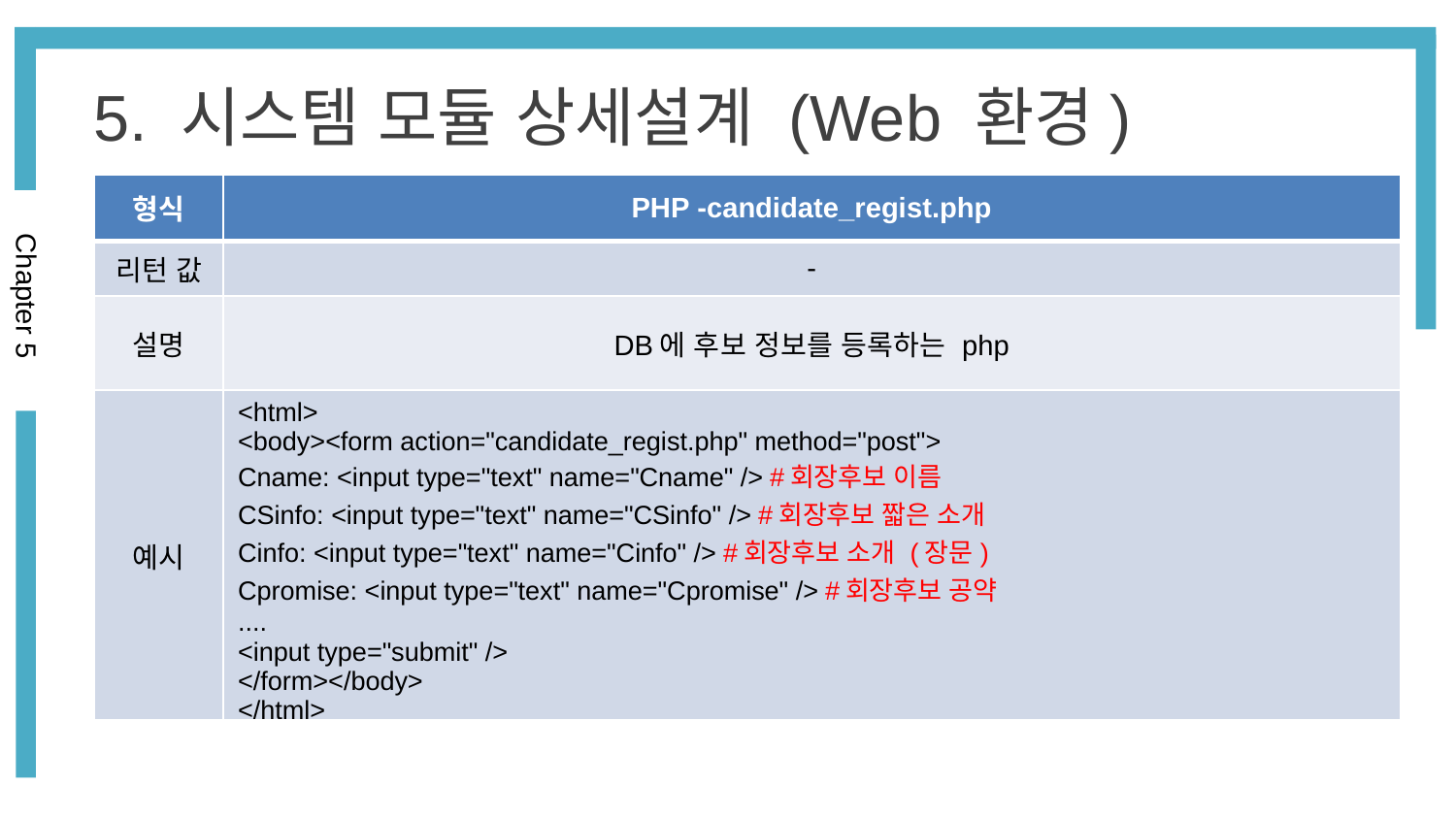

5. 시스템 모듈 상세설계 (Web 환경)

| 형식 | PHP -candidate\_regist.php |
| --- | --- |
| 리턴 값 | - |
| 설명 | DB에 후보 정보를 등록하는 php |
| 예시 | <html> <body><form action="candidate\_regist.php" method="post"> Cname: <input type="text" name="Cname" /> #회장후보 이름 CSinfo: <input type="text" name="CSinfo" /> #회장후보 짧은 소개 Cinfo: <input type="text" name="Cinfo" /> #회장후보 소개 (장문) Cpromise: <input type="text" name="Cpromise" /> #회장후보 공약 .... <input type="submit" /> </form></body> </html> |
Chapter 5